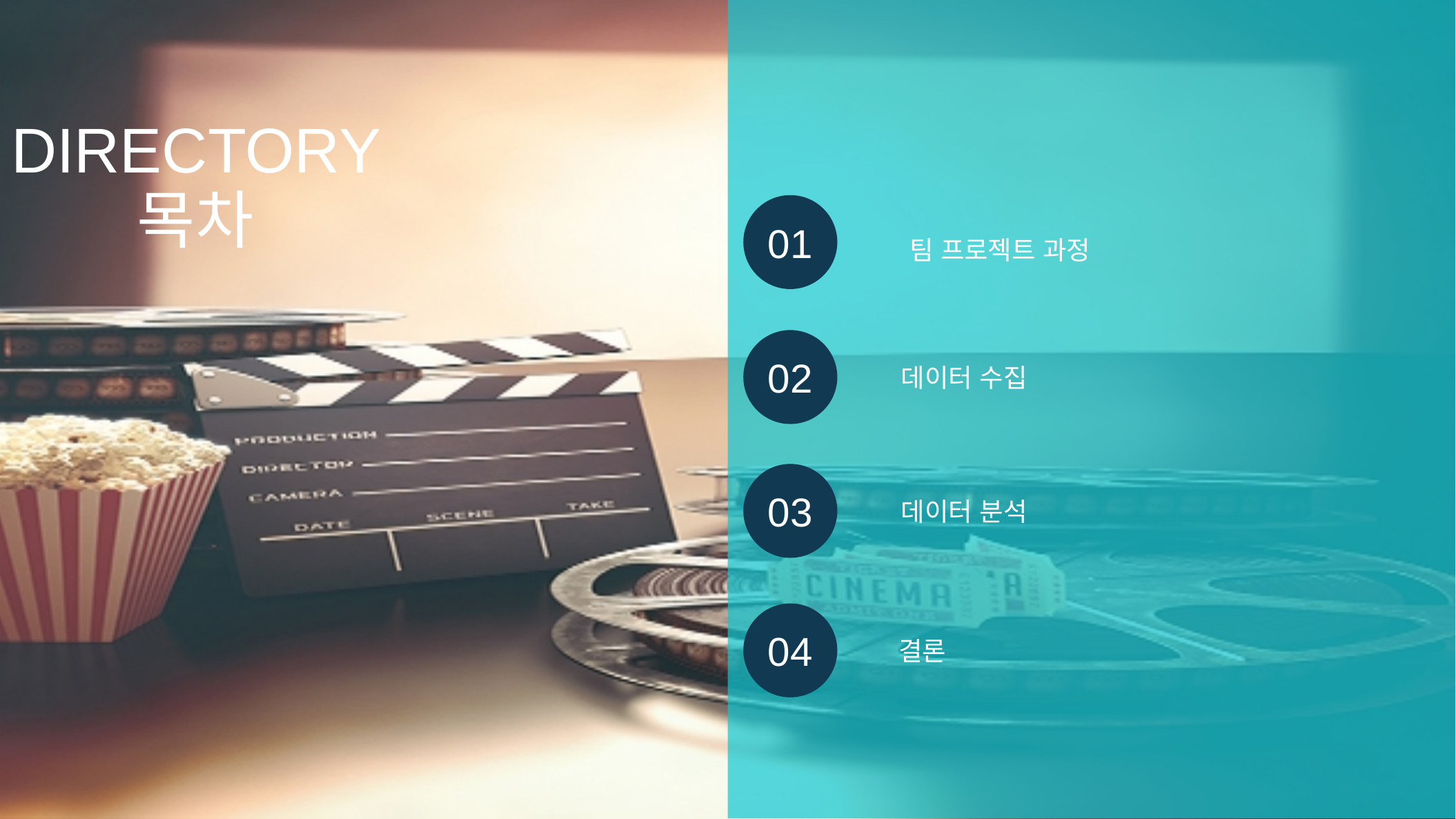

DIRECTORY
목차
01
팀 프로젝트 과정

02
데이터 수집
03
데이터 분석
04
결론